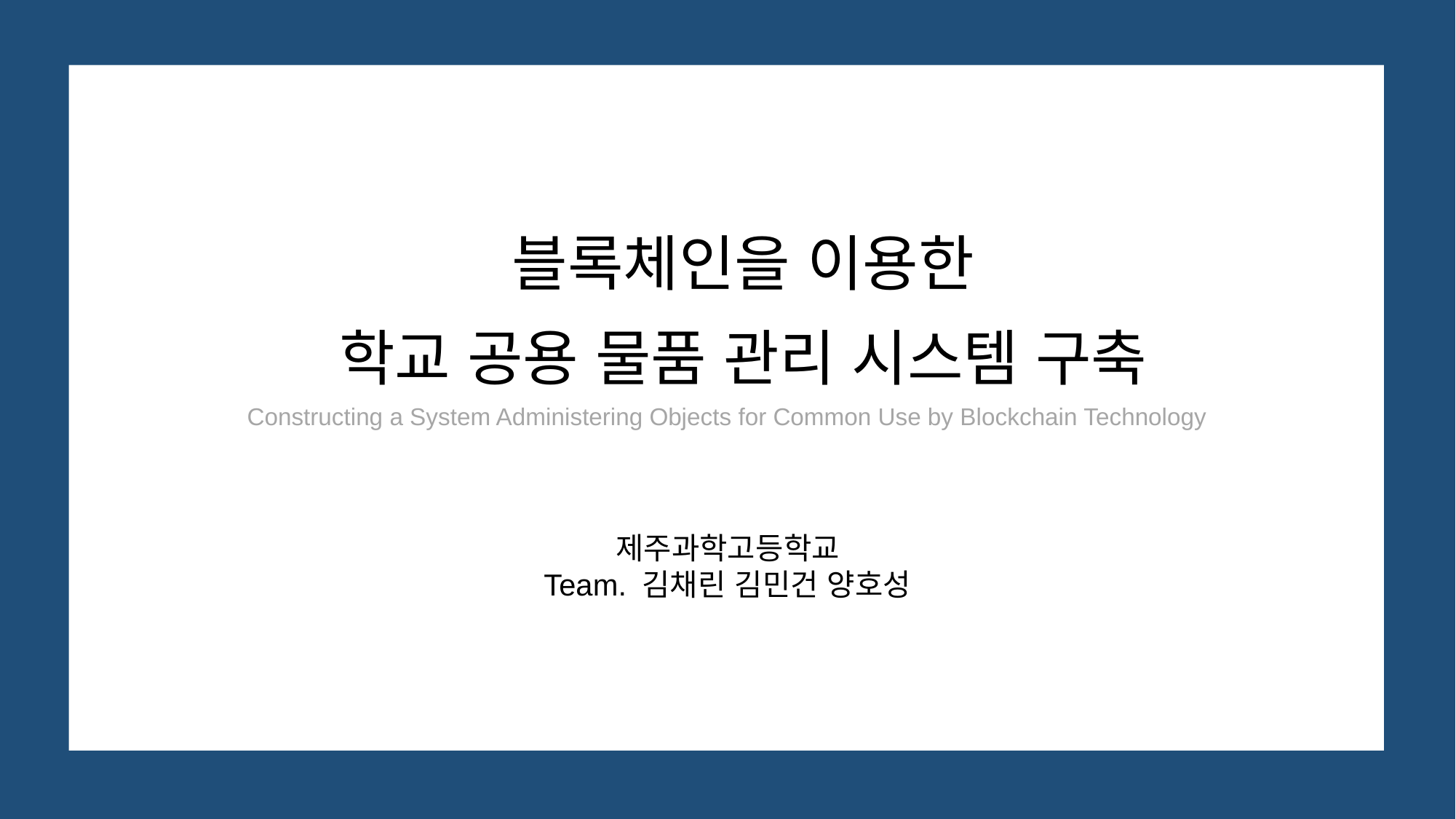

블록체인을 이용한
 학교 공용 물품 관리 시스템 구축
Constructing a System Administering Objects for Common Use by Blockchain Technology
제주과학고등학교
Team. 김채린 김민건 양호성